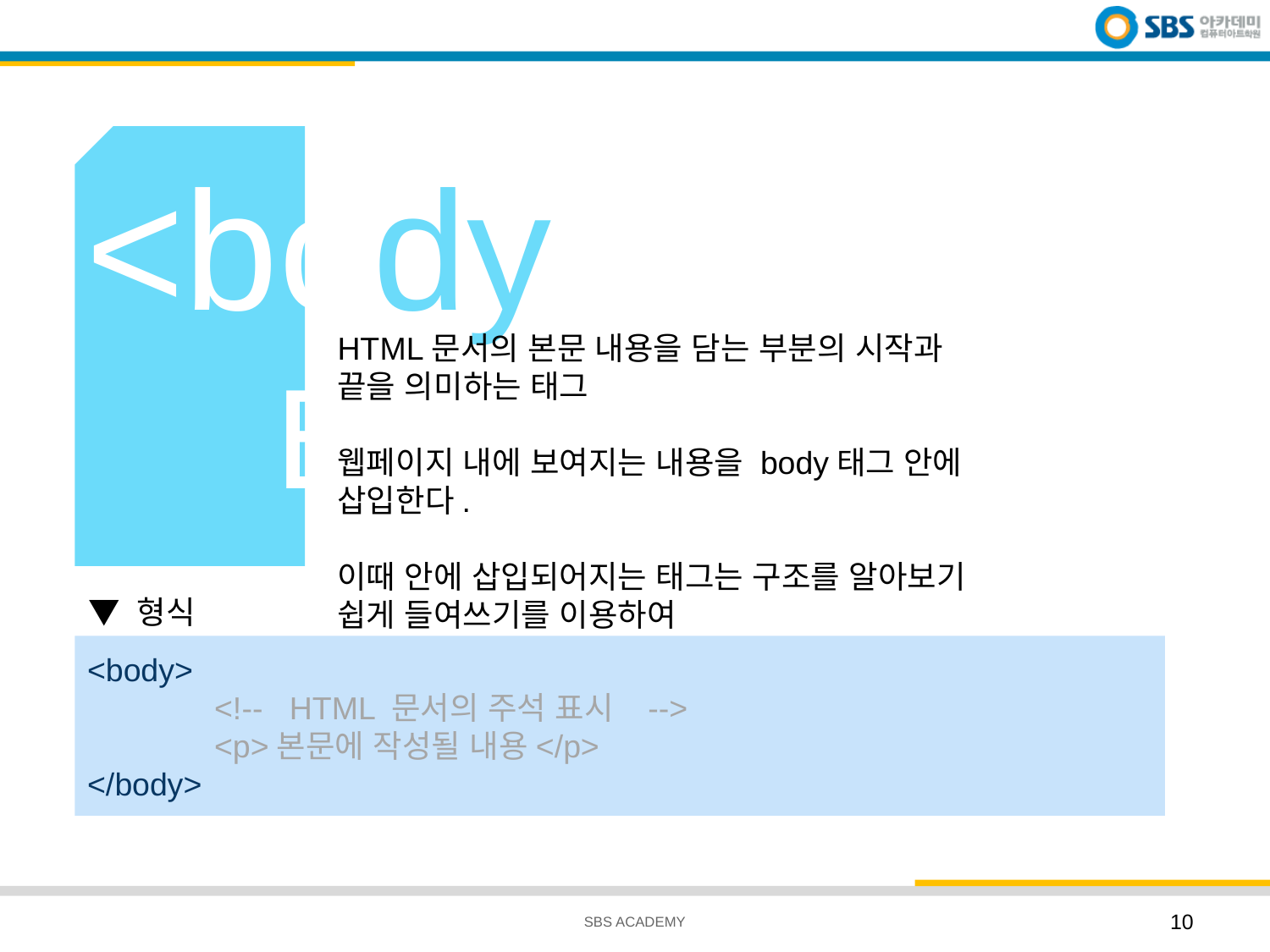

# <body> 태그
HTML문서의 본문 내용을 담는 부분의 시작과 끝을 의미하는 태그

웹페이지 내에 보여지는 내용을 body태그 안에 삽입한다.

이때 안에 삽입되어지는 태그는 구조를 알아보기 쉽게 들여쓰기를 이용하여
코딩 하는 것이 좋다.
▼ 형식
<body>
	<!--   HTML 문서의 주석 표시   -->
	<p>본문에 작성될 내용</p>
</body>
SBS ACADEMY
10